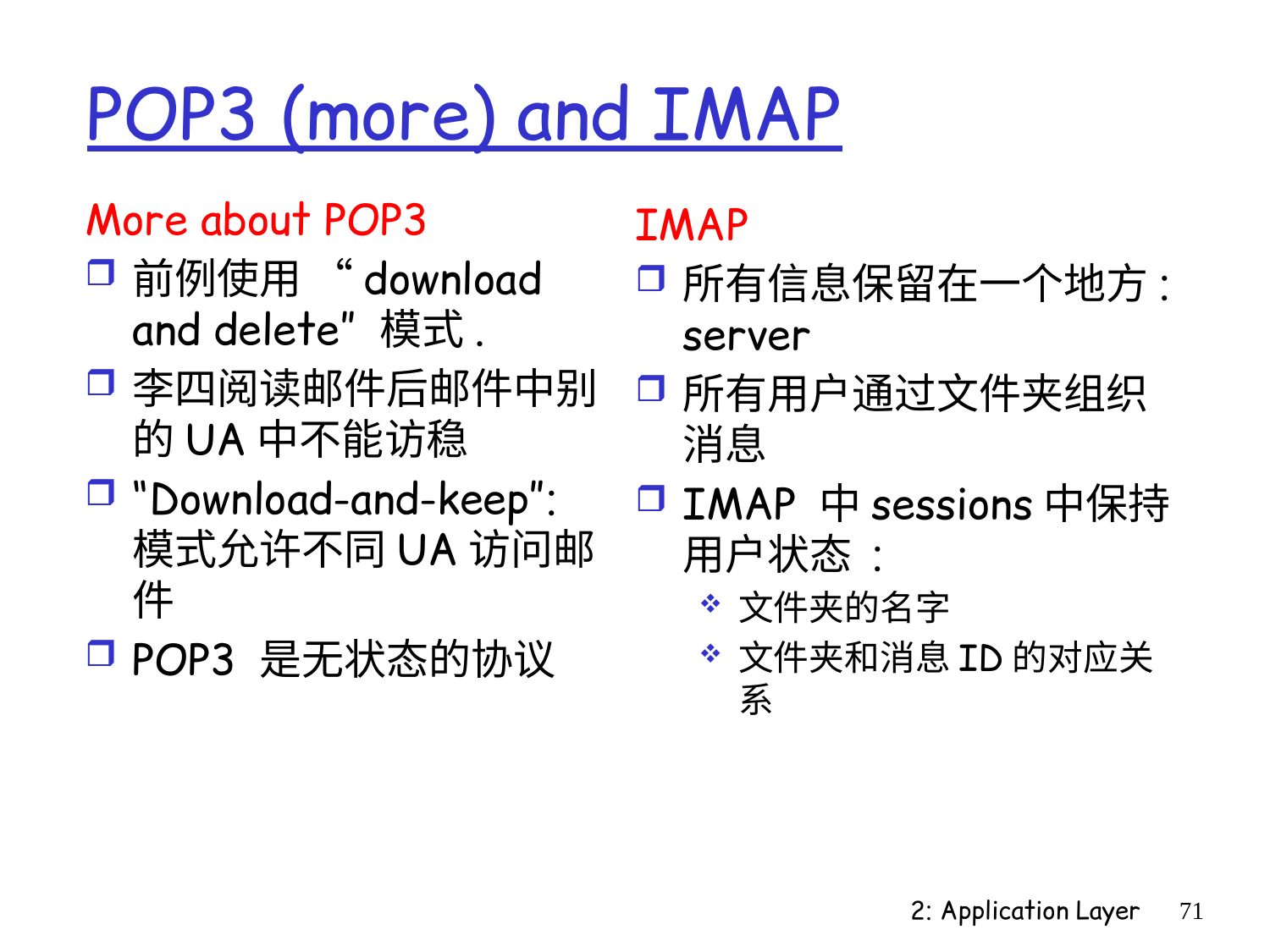

# POP3 (more) and IMAP
More about POP3
前例使用 “download and delete” 模式.
李四阅读邮件后邮件中别的UA中不能访稳
“Download-and-keep”: 模式允许不同UA访问邮件
POP3 是无状态的协议
IMAP
所有信息保留在一个地方: server
所有用户通过文件夹组织消息
IMAP 中sessions中保持用户状态 :
文件夹的名字
文件夹和消息ID的对应关系
2: Application Layer
71